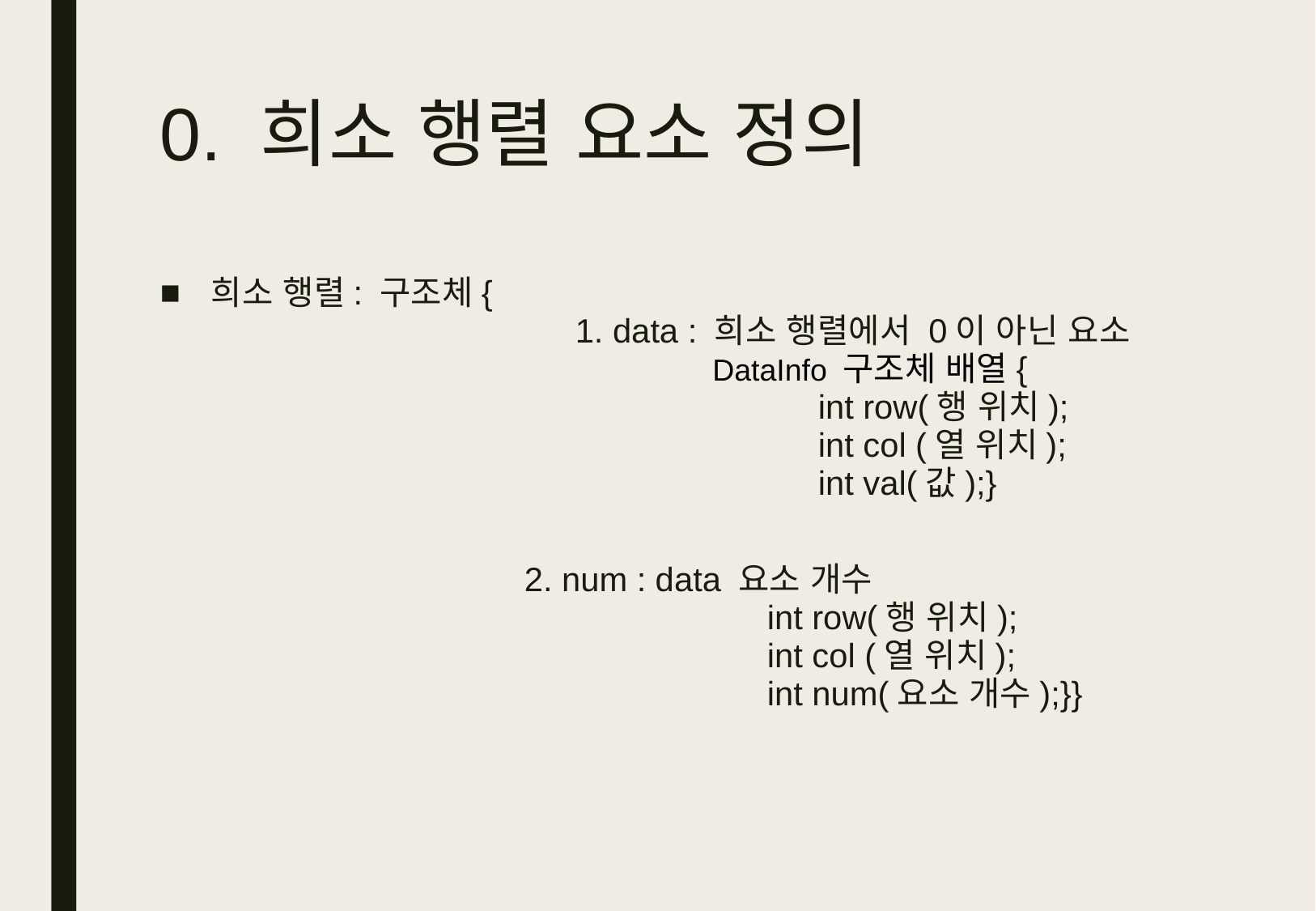

# 0. 희소 행렬 요소 정의
희소 행렬: 구조체{
			1. data : 희소 행렬에서 0이 아닌 요소
				 DataInfo 구조체 배열{
					int row(행 위치);
					int col (열 위치);
					int val(값);}
			2. num : data 요소 개수
					int row(행 위치);
					int col (열 위치);
					int num(요소 개수);}}